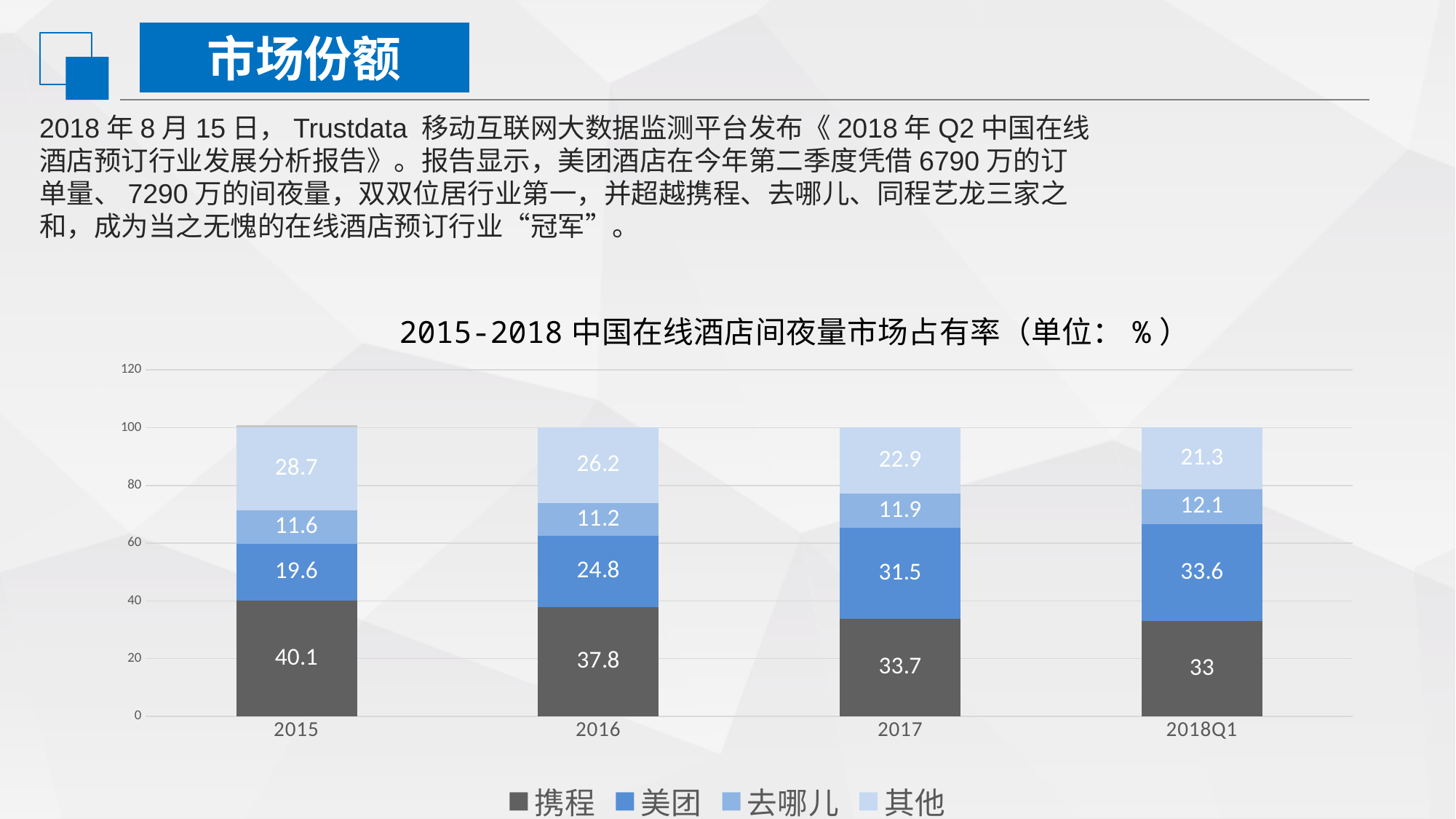

市场份额
2018年8月15日，Trustdata 移动互联网大数据监测平台发布《2018年Q2中国在线酒店预订行业发展分析报告》。报告显示，美团酒店在今年第二季度凭借6790万的订单量、7290万的间夜量，双双位居行业第一，并超越携程、去哪儿、同程艺龙三家之和，成为当之无愧的在线酒店预订行业“冠军”。

[unsupported chart]